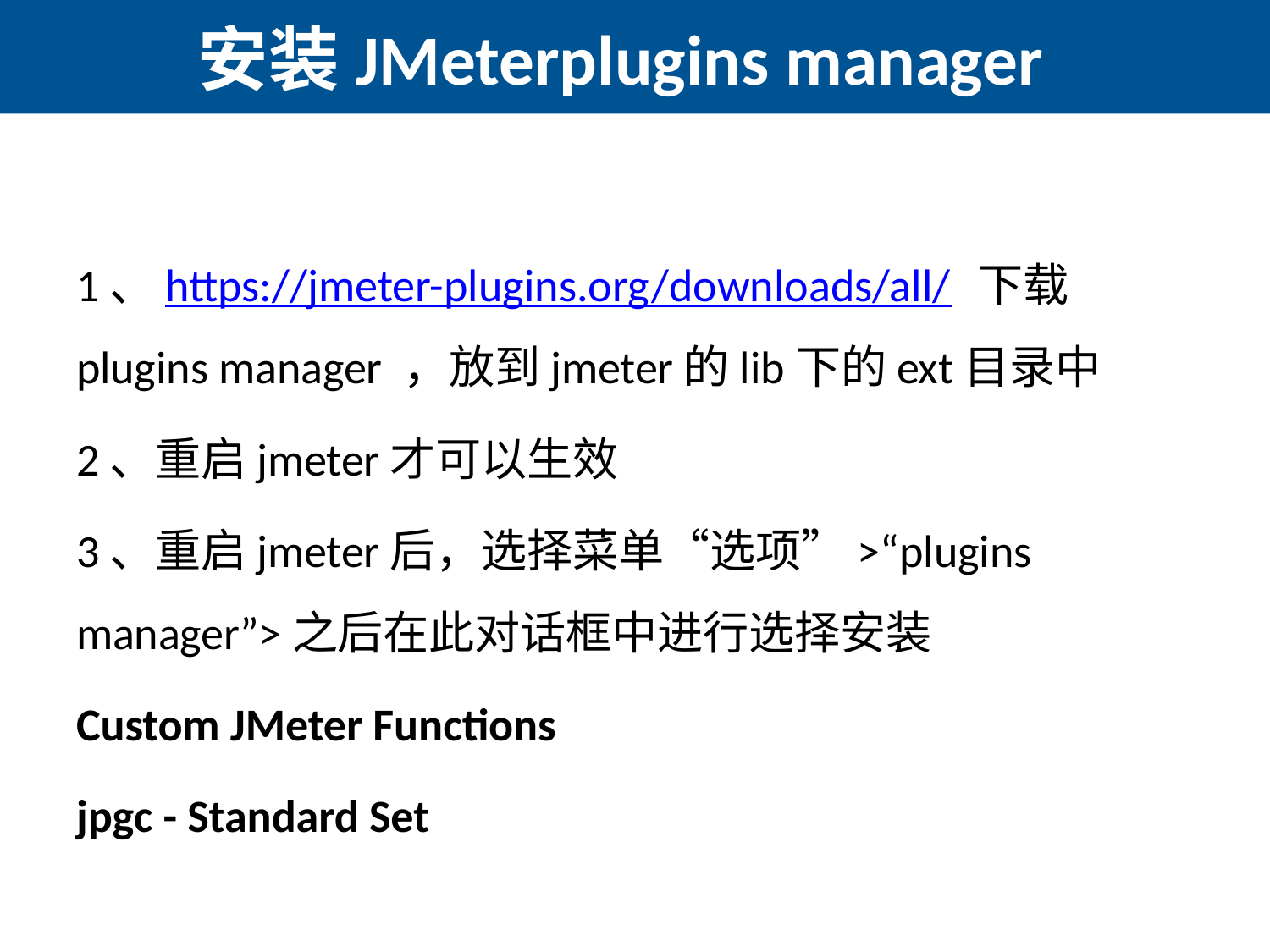

# 安装JMeterplugins manager
1、https://jmeter-plugins.org/downloads/all/  下载plugins manager ，放到jmeter的lib下的ext目录中
2、重启jmeter才可以生效
3、重启jmeter后，选择菜单“选项”>“plugins manager”>之后在此对话框中进行选择安装
Custom JMeter Functions
jpgc - Standard Set